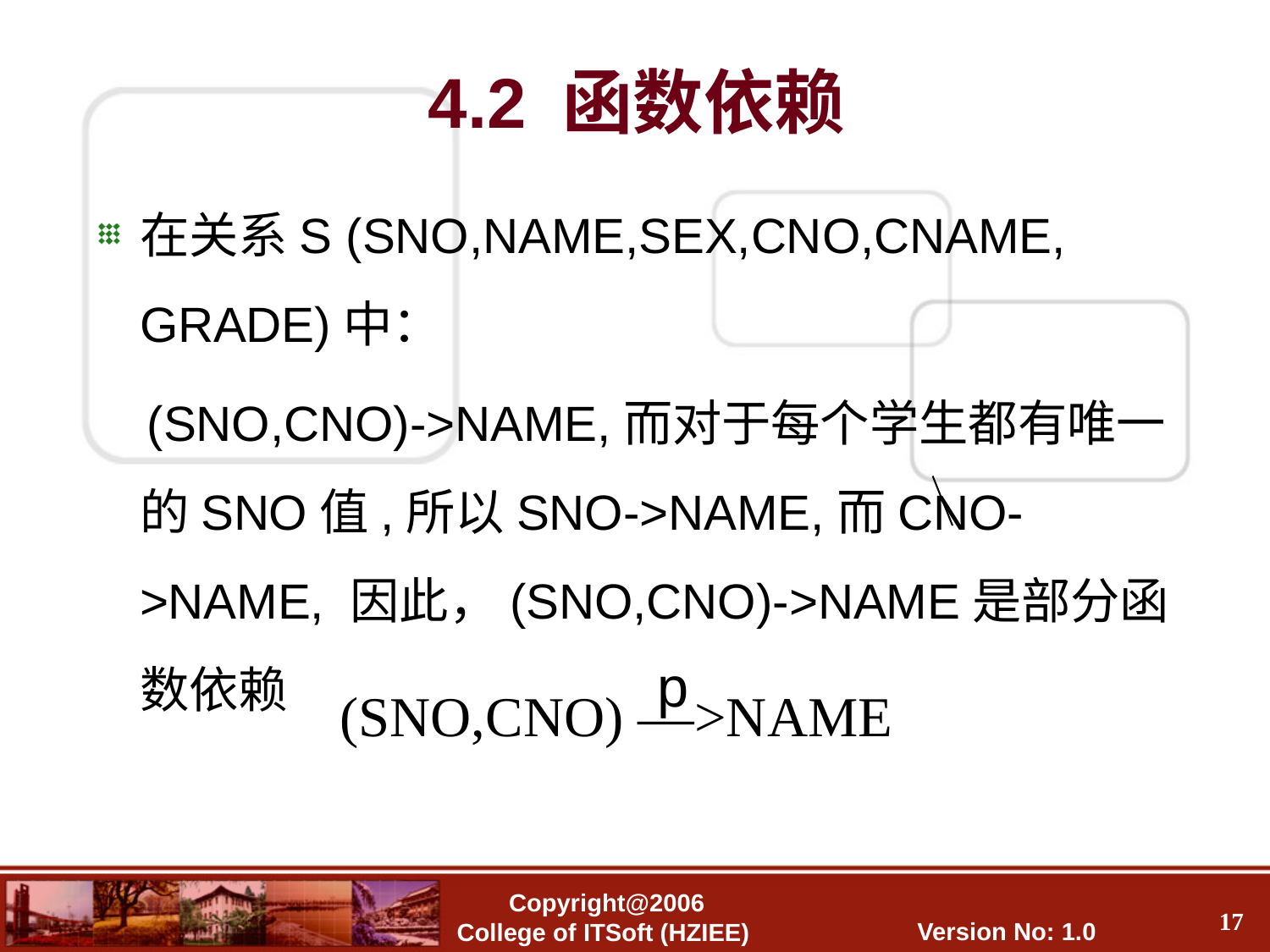

4.2 函数依赖
在关系S (SNO,NAME,SEX,CNO,CNAME, GRADE)中：
    (SNO,CNO)->NAME,而对于每个学生都有唯一的SNO值,所以SNO->NAME,而CNO->NAME, 因此，(SNO,CNO)->NAME是部分函数依赖
p
(SNO,CNO) —>NAME